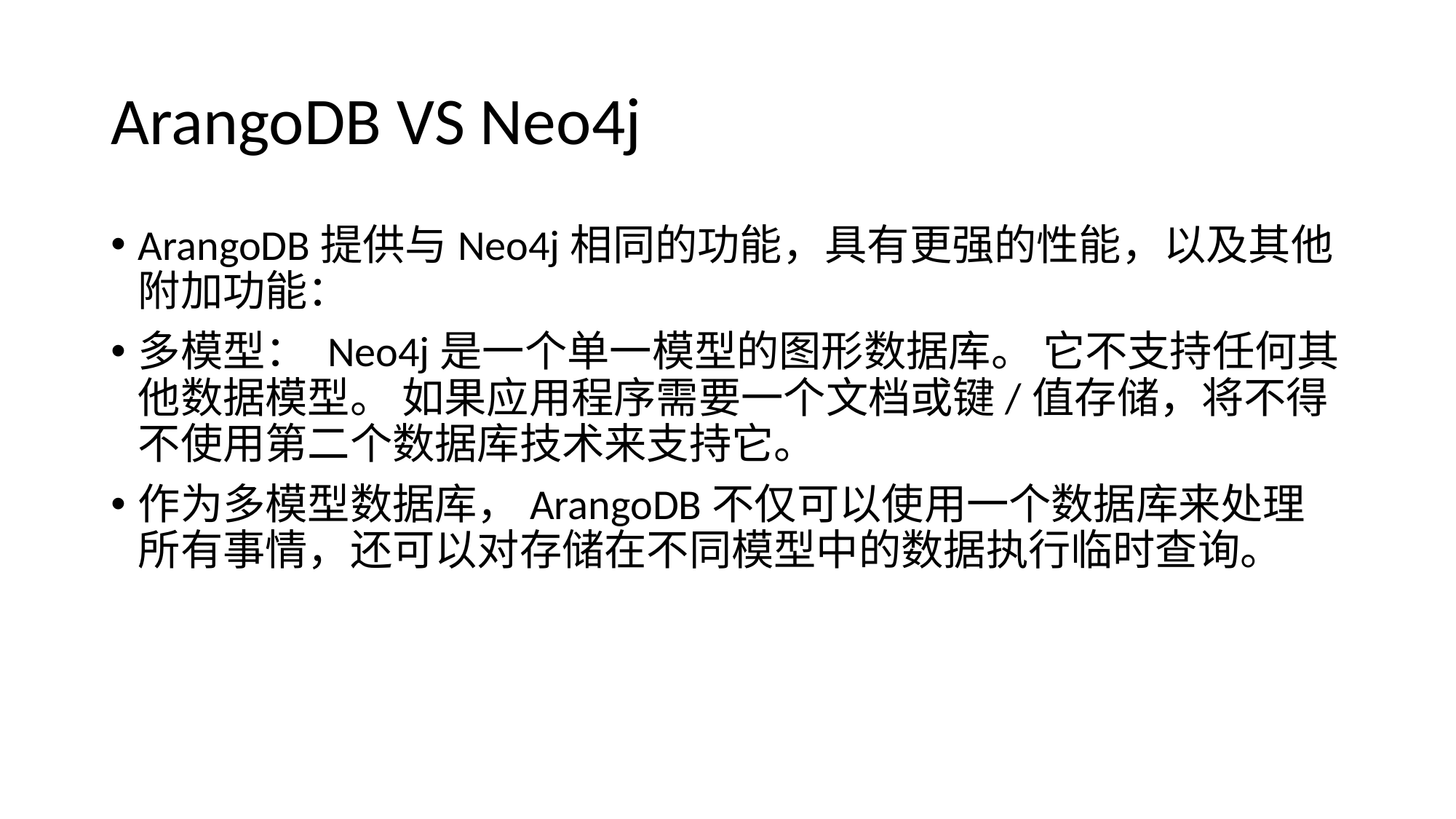

# ArangoDB VS Neo4j
ArangoDB提供与Neo4j相同的功能，具有更强的性能，以及其他附加功能：
多模型： Neo4j是一个单一模型的图形数据库。 它不支持任何其他数据模型。 如果应用程序需要一个文档或键/值存储，将不得不使用第二个数据库技术来支持它。
作为多模型数据库，ArangoDB不仅可以使用一个数据库来处理所有事情，还可以对存储在不同模型中的数据执行临时查询。